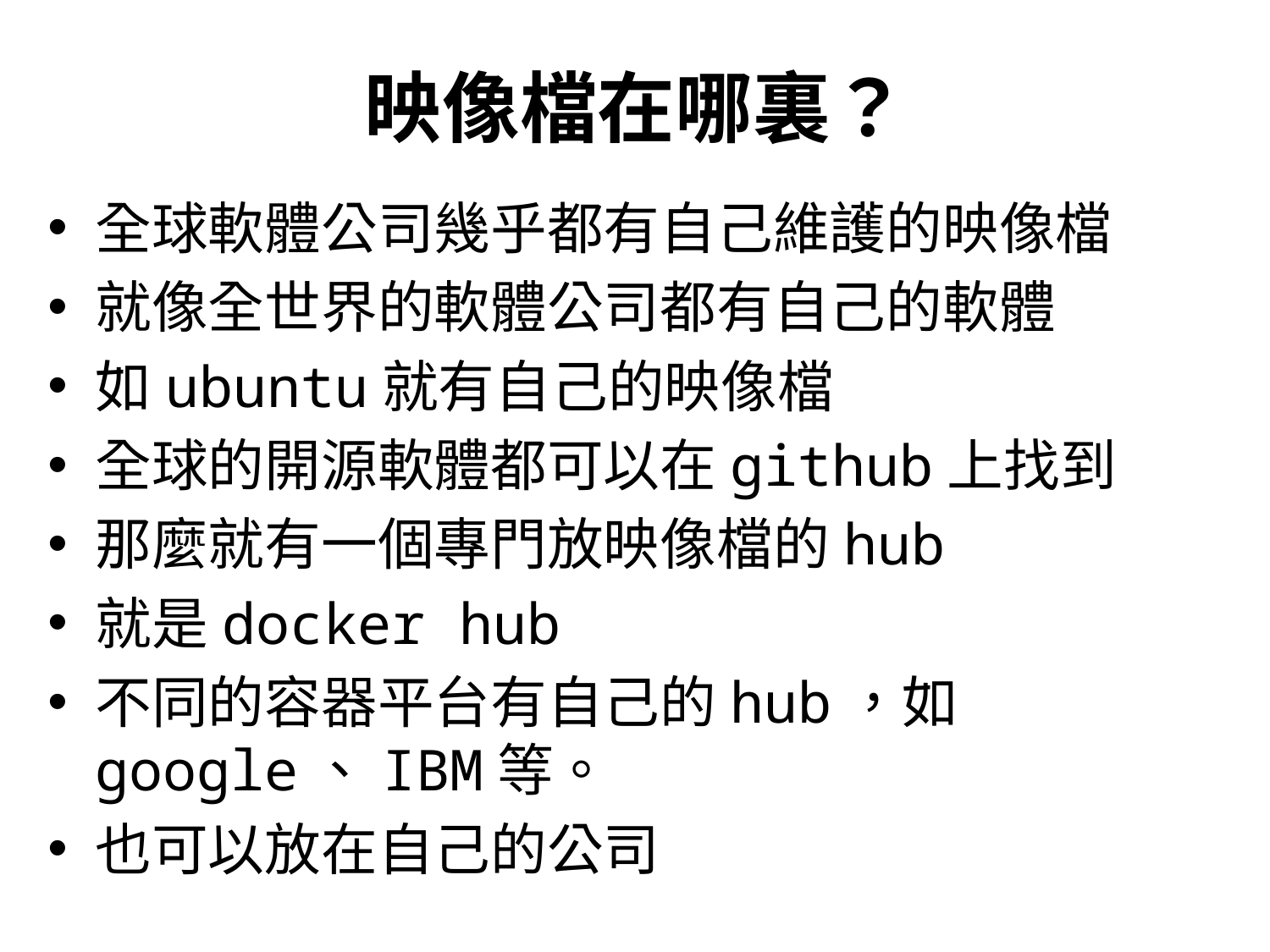

# 映像檔在哪裏？
全球軟體公司幾乎都有自己維護的映像檔
就像全世界的軟體公司都有自己的軟體
如ubuntu就有自己的映像檔
全球的開源軟體都可以在github上找到
那麼就有一個專門放映像檔的hub
就是docker hub
不同的容器平台有自己的hub，如google、IBM等。
也可以放在自己的公司